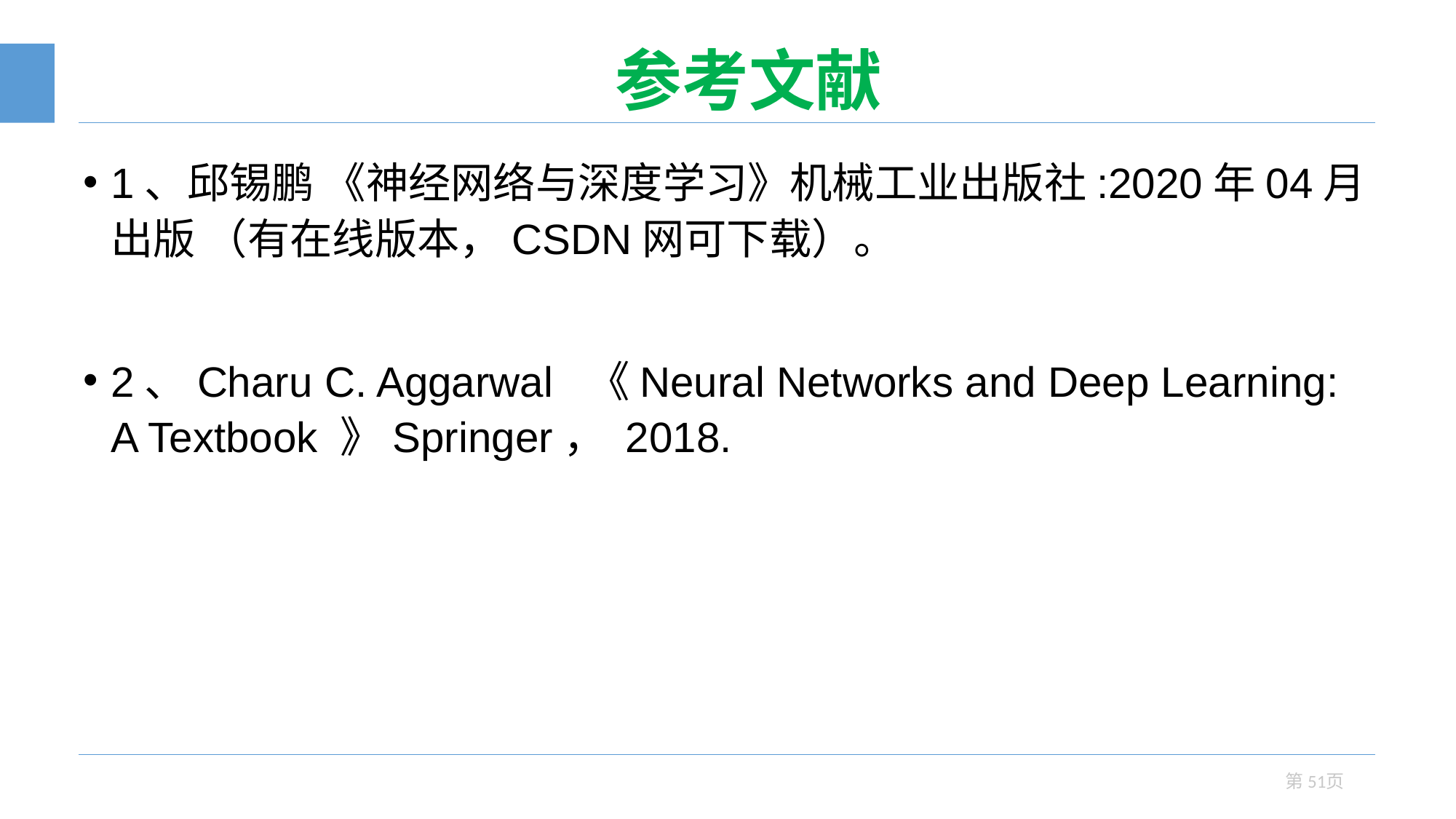

# 参考文献

1、邱锡鹏 《神经网络与深度学习》机械工业出版社:2020年04月出版 （有在线版本，CSDN网可下载）。

2、Charu C. Aggarwal  《Neural Networks and Deep Learning: A Textbook 》Springer， 2018.
第51页